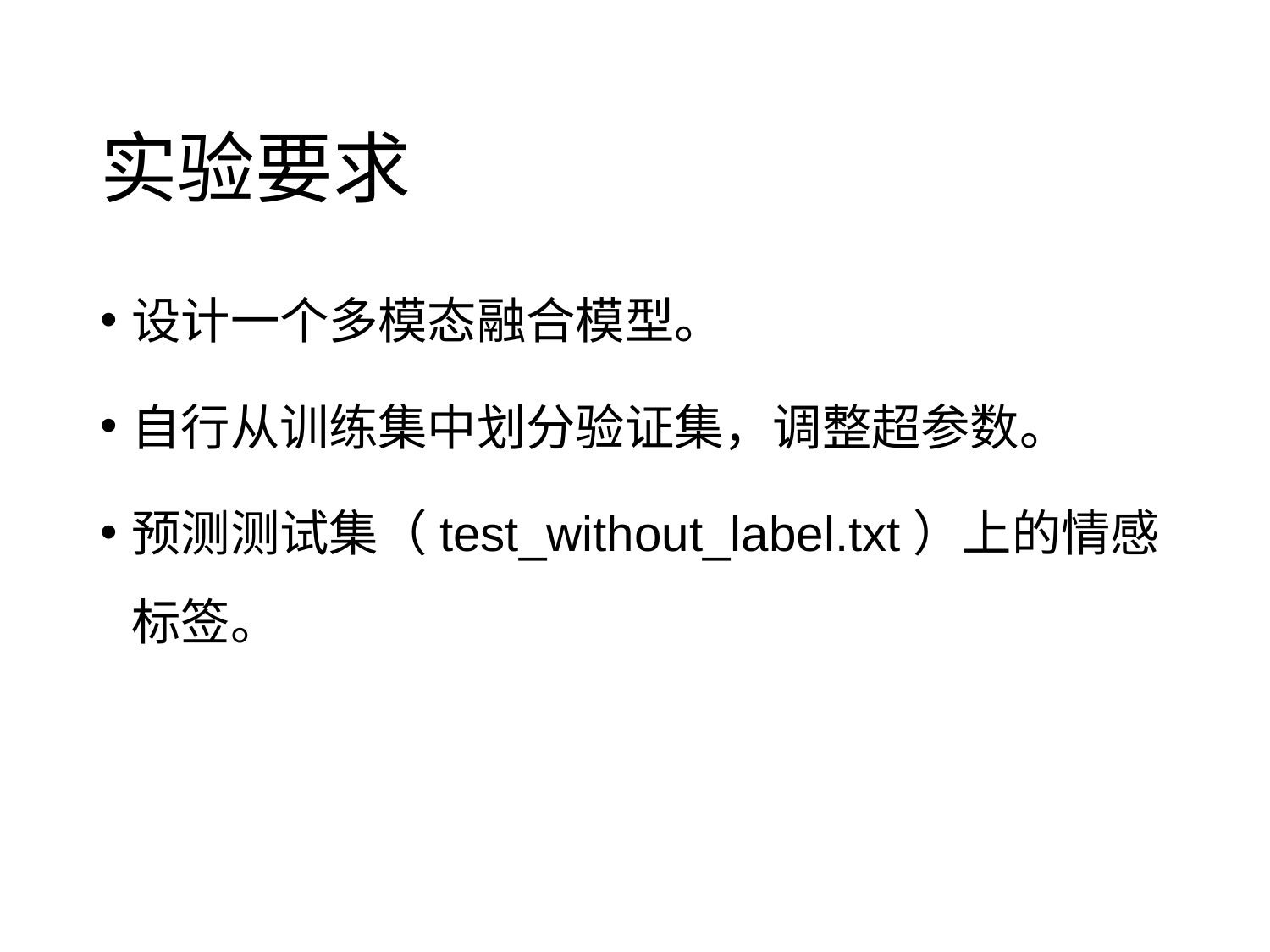

# 实验要求
设计一个多模态融合模型。
自行从训练集中划分验证集，调整超参数。
预测测试集（test_without_label.txt）上的情感标签。